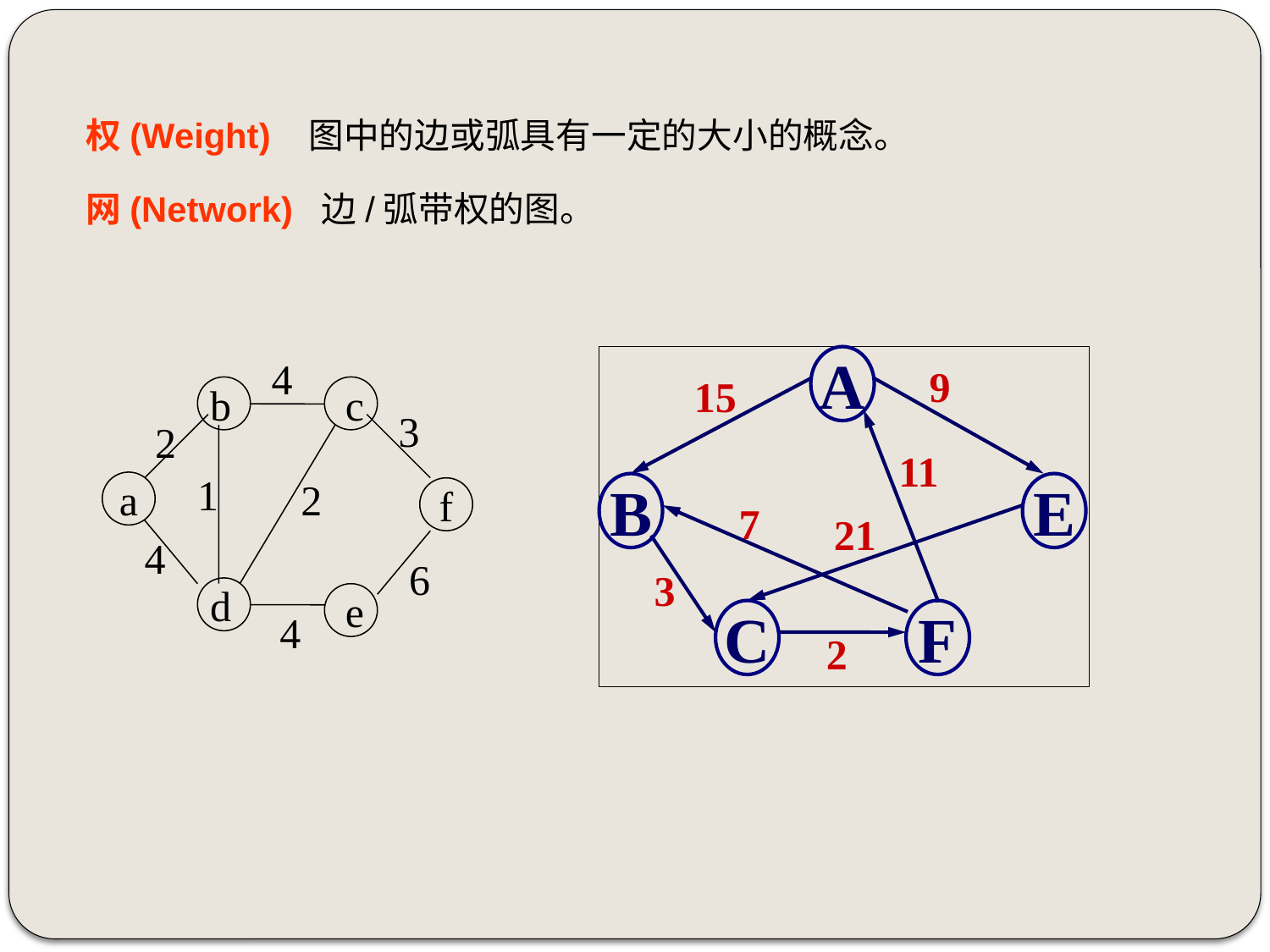

权(Weight)   图中的边或弧具有一定的大小的概念。
网(Network)  边/弧带权的图。

4
b
c

a
f

d

e

3
2
1
2
4
6
4

A

B
E

C
F

9
15
11
7
21
3
2